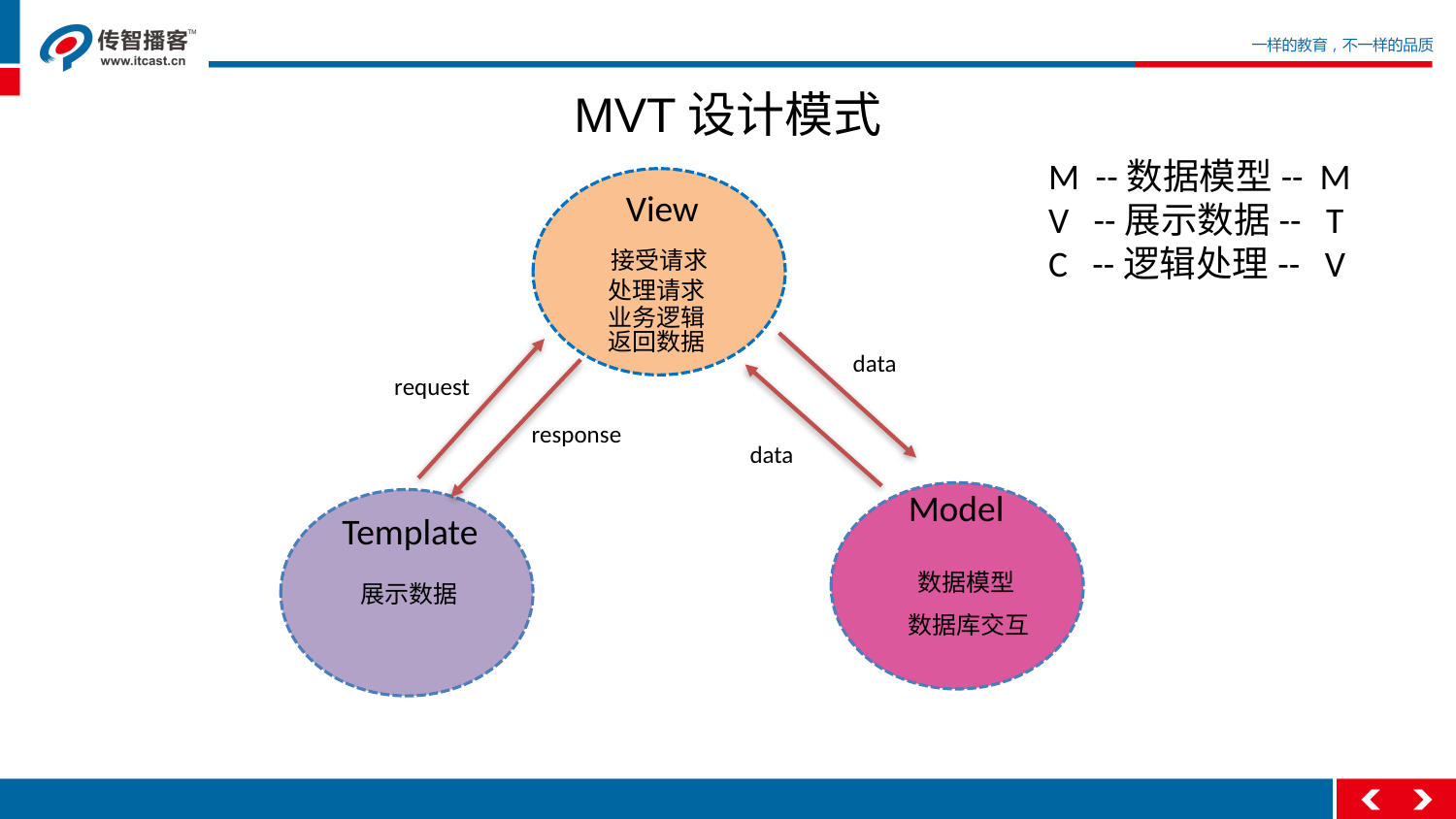

# MVT设计模式
M  --数据模型--  M
V   --展示数据--   T
C   --逻辑处理--   V

View
接受请求
处理请求
业务逻辑
返回数据
data
request
response
data
Model

Template

数据模型
展示数据
数据库交互